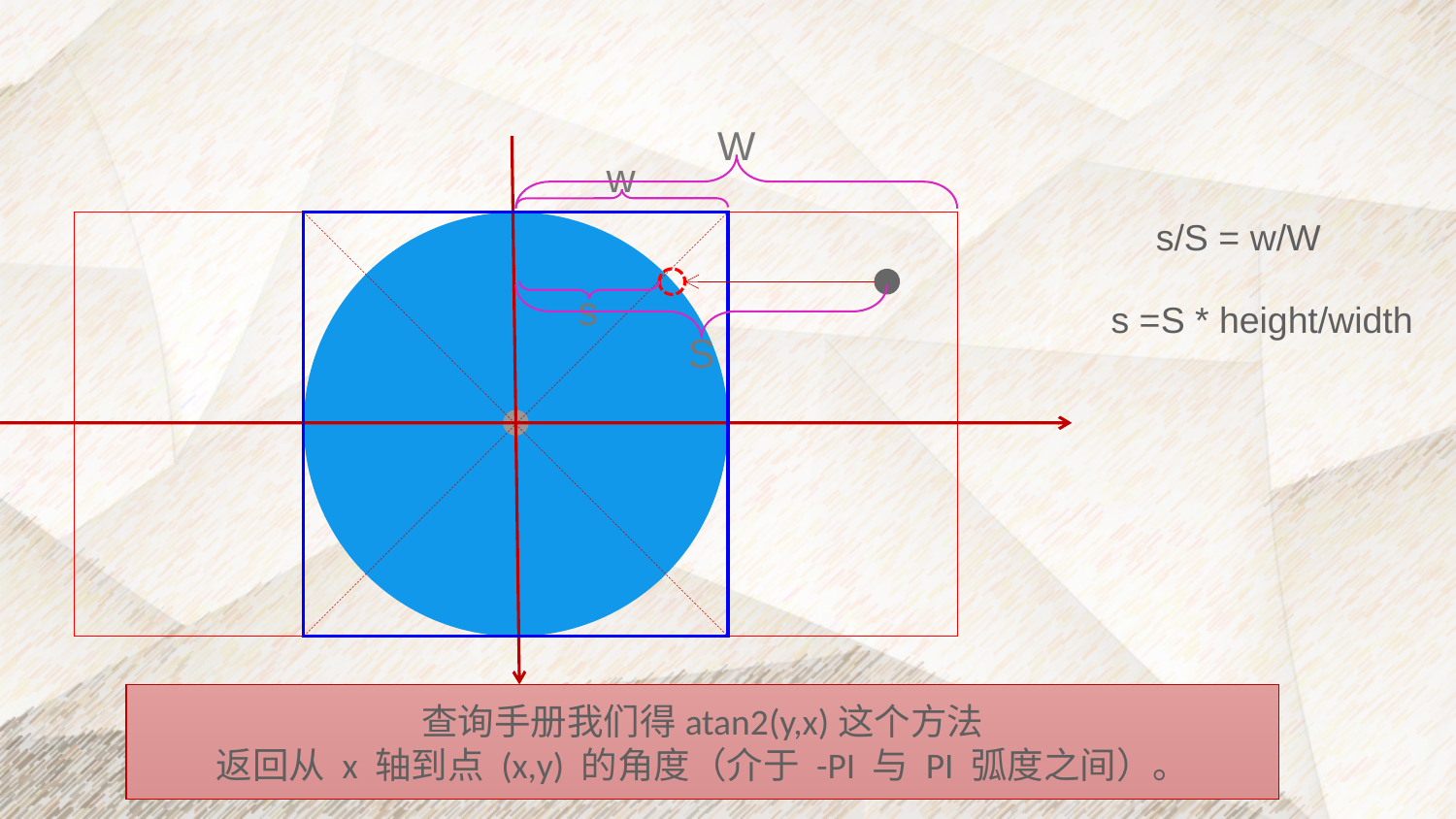

W
w
s/S = w/W

s

S
s =S * height/width

查询手册我们得atan2(y,x)这个方法
返回从 x 轴到点 (x,y) 的角度（介于 -PI 与 PI 弧度之间）。